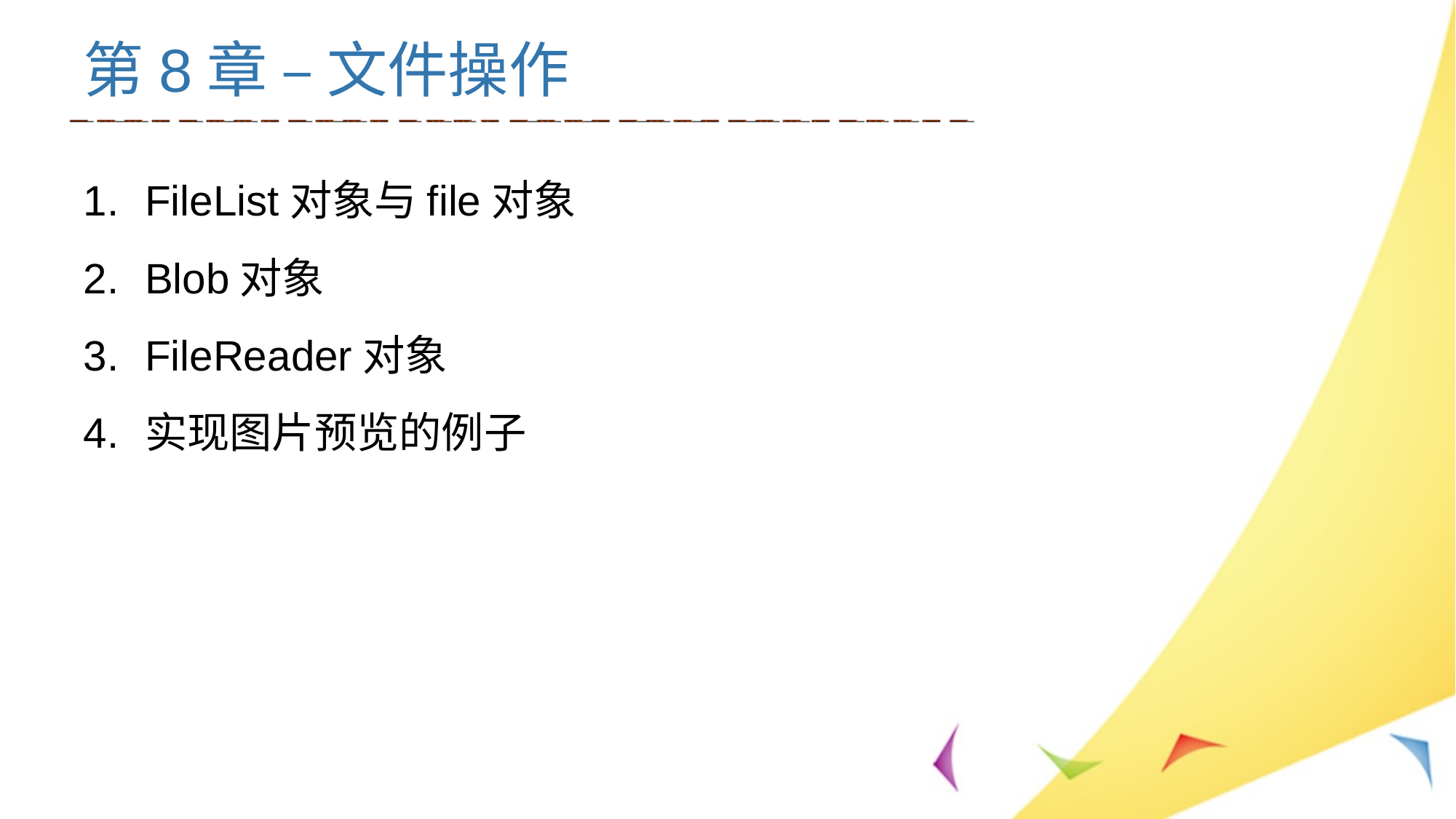

# 第8章 – 文件操作
FileList对象与file对象
Blob对象
FileReader对象
实现图片预览的例子